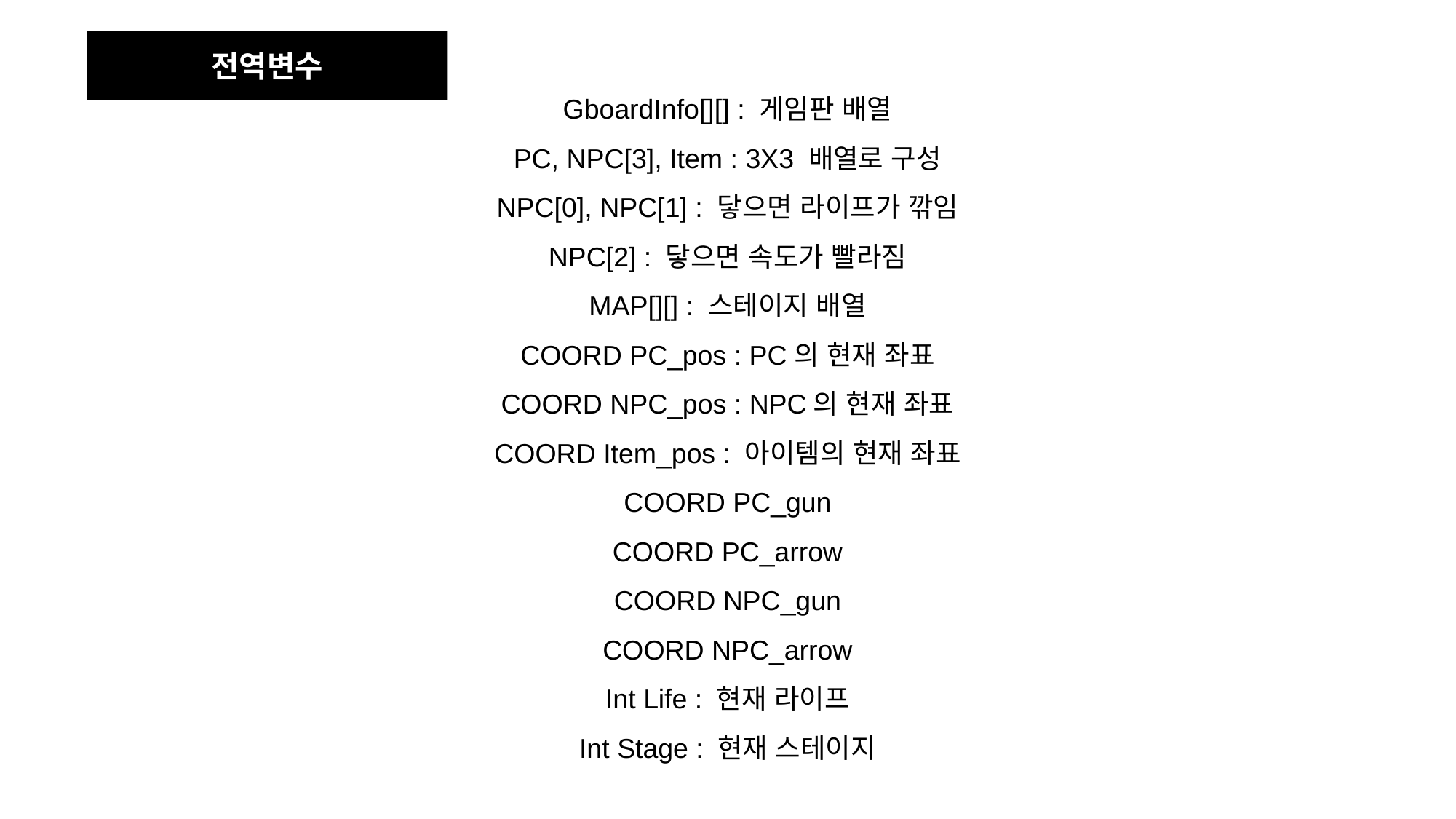

전역변수
GboardInfo[][] : 게임판 배열
PC, NPC[3], Item : 3X3 배열로 구성
NPC[0], NPC[1] : 닿으면 라이프가 깎임
NPC[2] : 닿으면 속도가 빨라짐
MAP[][] : 스테이지 배열
COORD PC_pos : PC의 현재 좌표
COORD NPC_pos : NPC의 현재 좌표
COORD Item_pos : 아이템의 현재 좌표
COORD PC_gun
COORD PC_arrow
COORD NPC_gun
COORD NPC_arrow
Int Life : 현재 라이프
Int Stage : 현재 스테이지